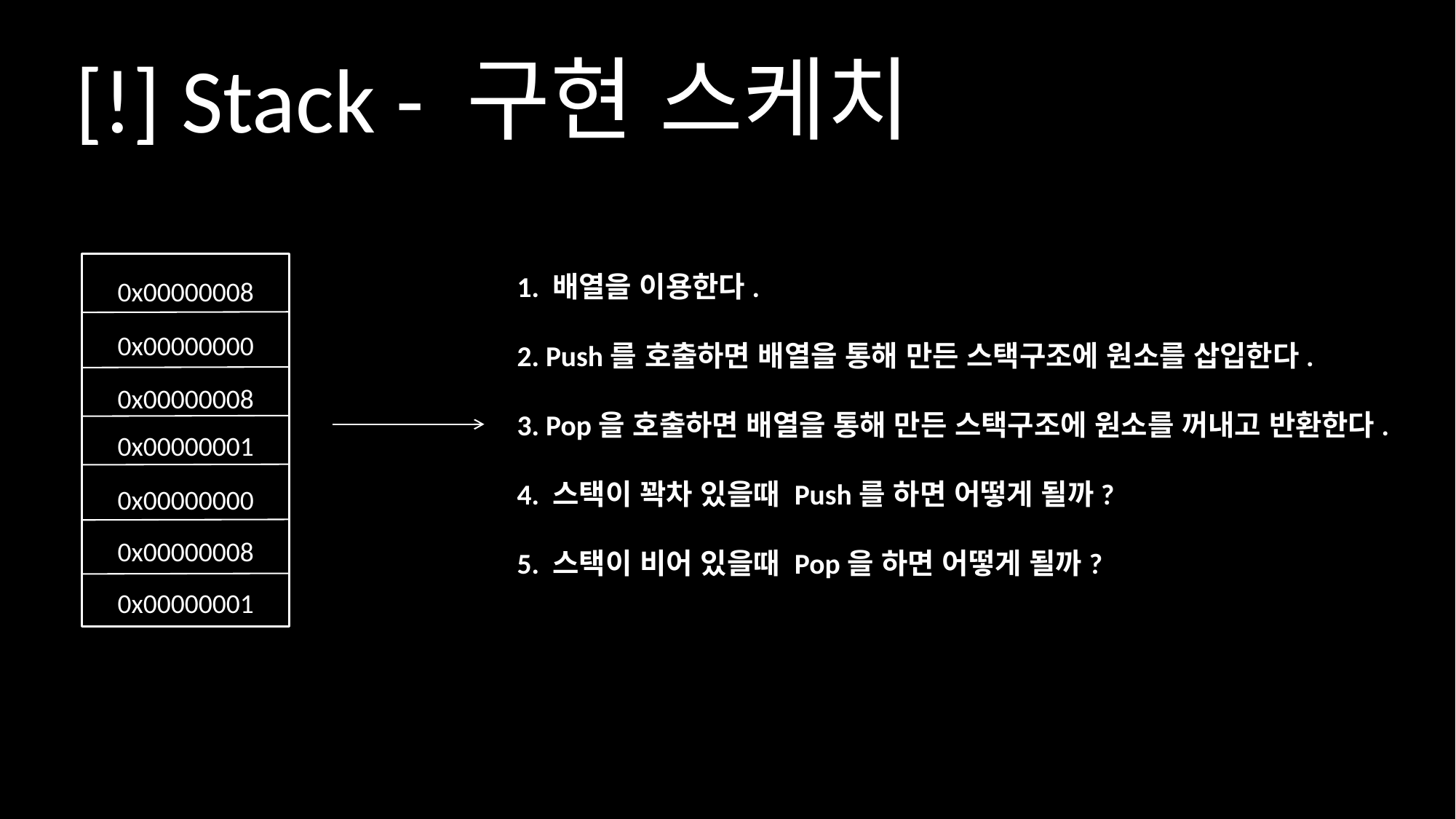

[!] Stack - 구현 스케치

0x00000008
0x00000000
0x00000008
0x00000001
0x00000000
0x00000008
0x00000001
1. 배열을 이용한다.

2. Push를 호출하면 배열을 통해 만든 스택구조에 원소를 삽입한다.

3. Pop을 호출하면 배열을 통해 만든 스택구조에 원소를 꺼내고 반환한다.

4. 스택이 꽉차 있을때 Push를 하면 어떻게 될까?

5. 스택이 비어 있을때 Pop을 하면 어떻게 될까?